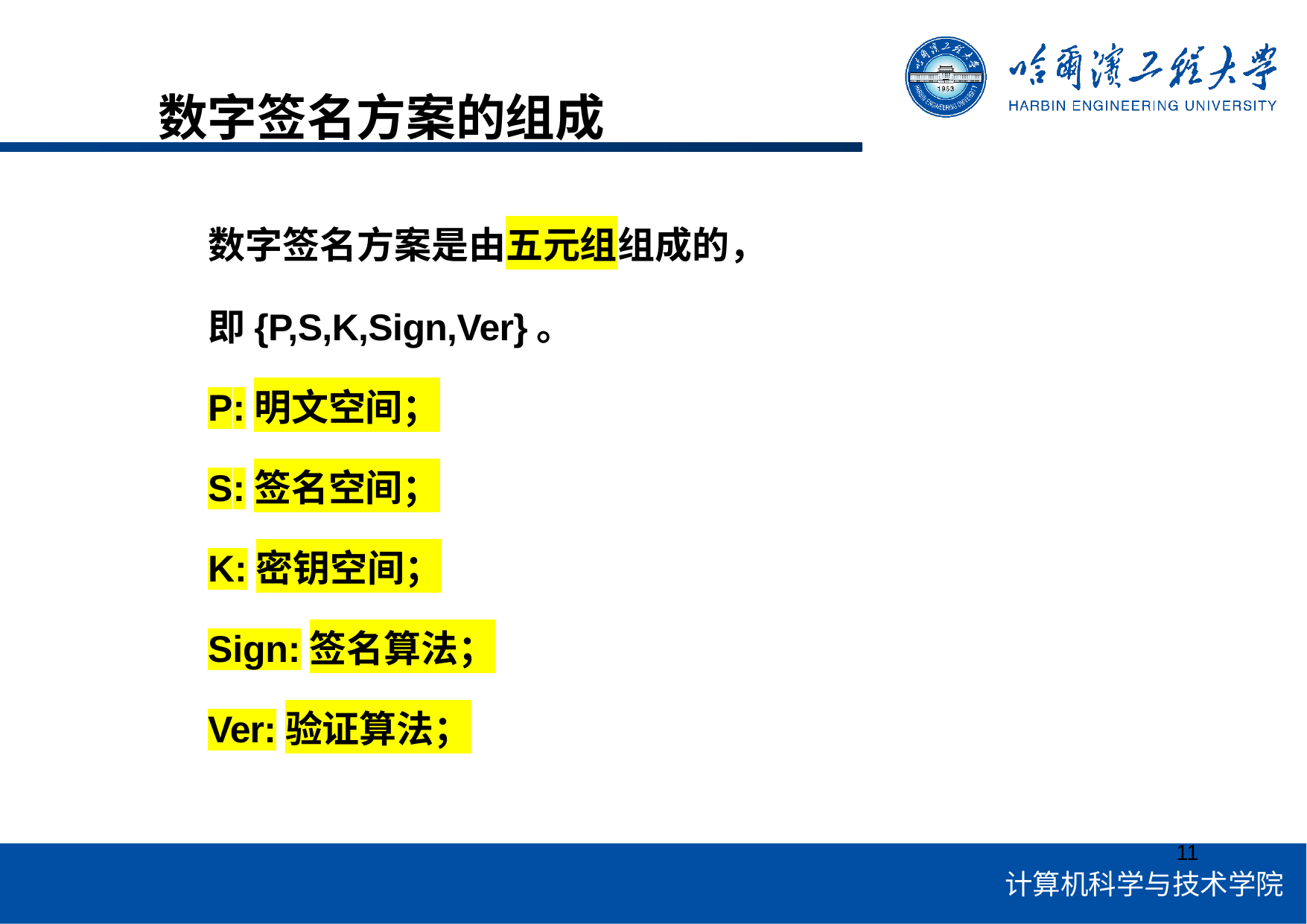

# 数字签名方案的组成
数字签名方案是由五元组组成的，

即{P,S,K,Sign,Ver}。
P:明文空间；
S:签名空间；
K:密钥空间；
Sign:签名算法；
Ver:验证算法；
11